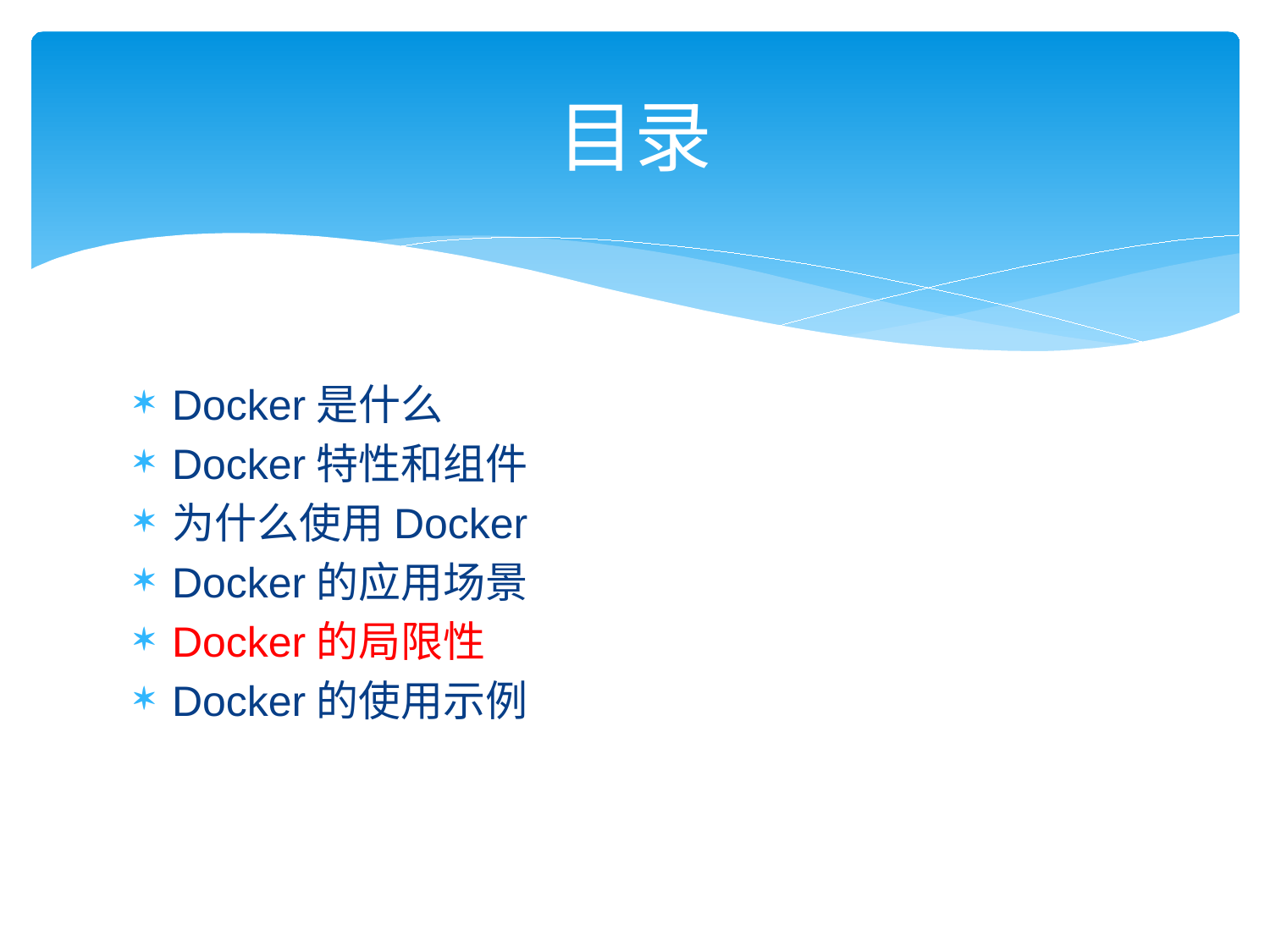

# 目录
Docker是什么
Docker特性和组件
为什么使用Docker
Docker的应用场景
Docker的局限性
Docker的使用示例